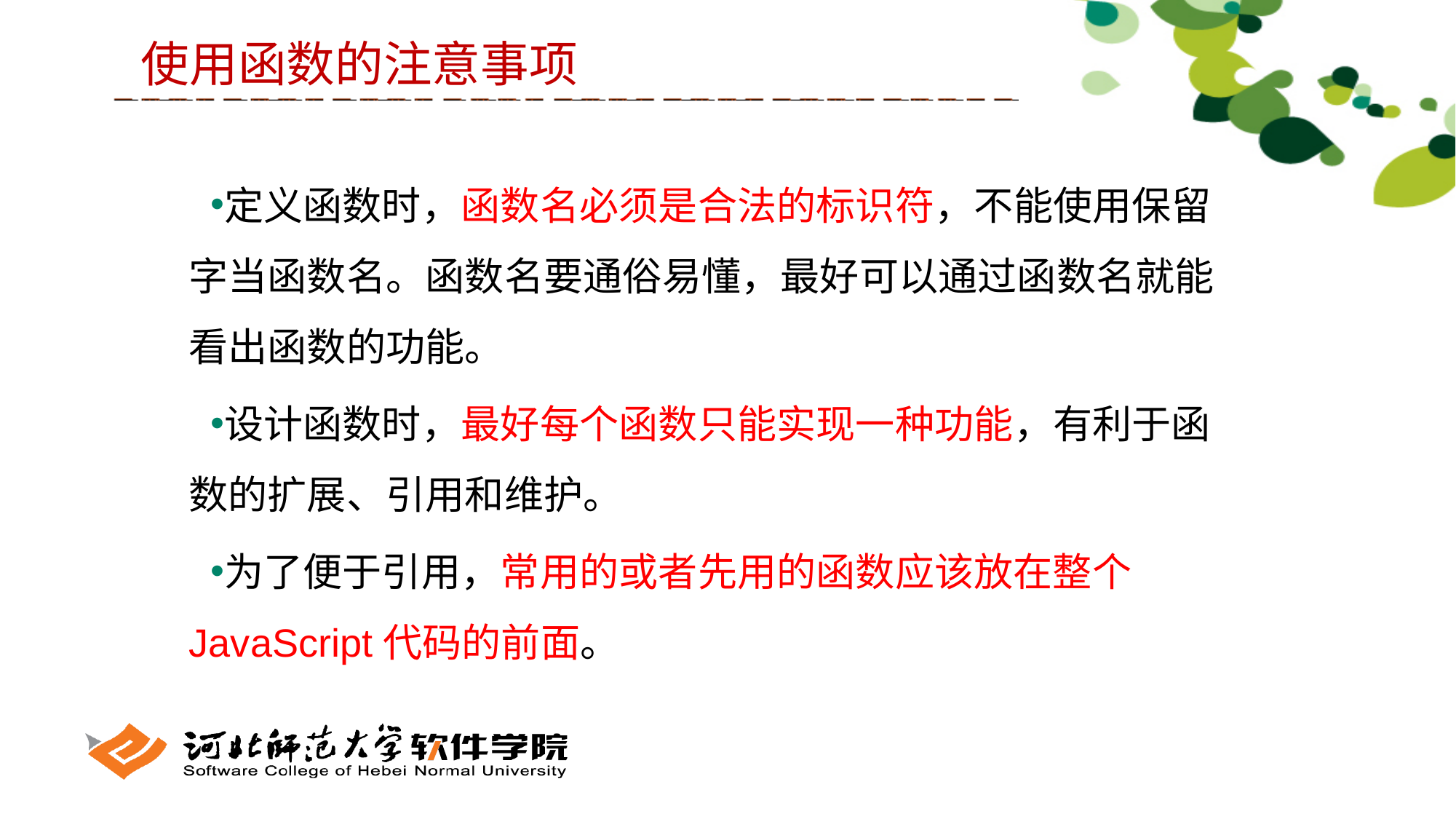

使用函数的注意事项

定义函数时，函数名必须是合法的标识符，不能使用保留字当函数名。函数名要通俗易懂，最好可以通过函数名就能看出函数的功能。
设计函数时，最好每个函数只能实现一种功能，有利于函数的扩展、引用和维护。
为了便于引用，常用的或者先用的函数应该放在整个JavaScript代码的前面。